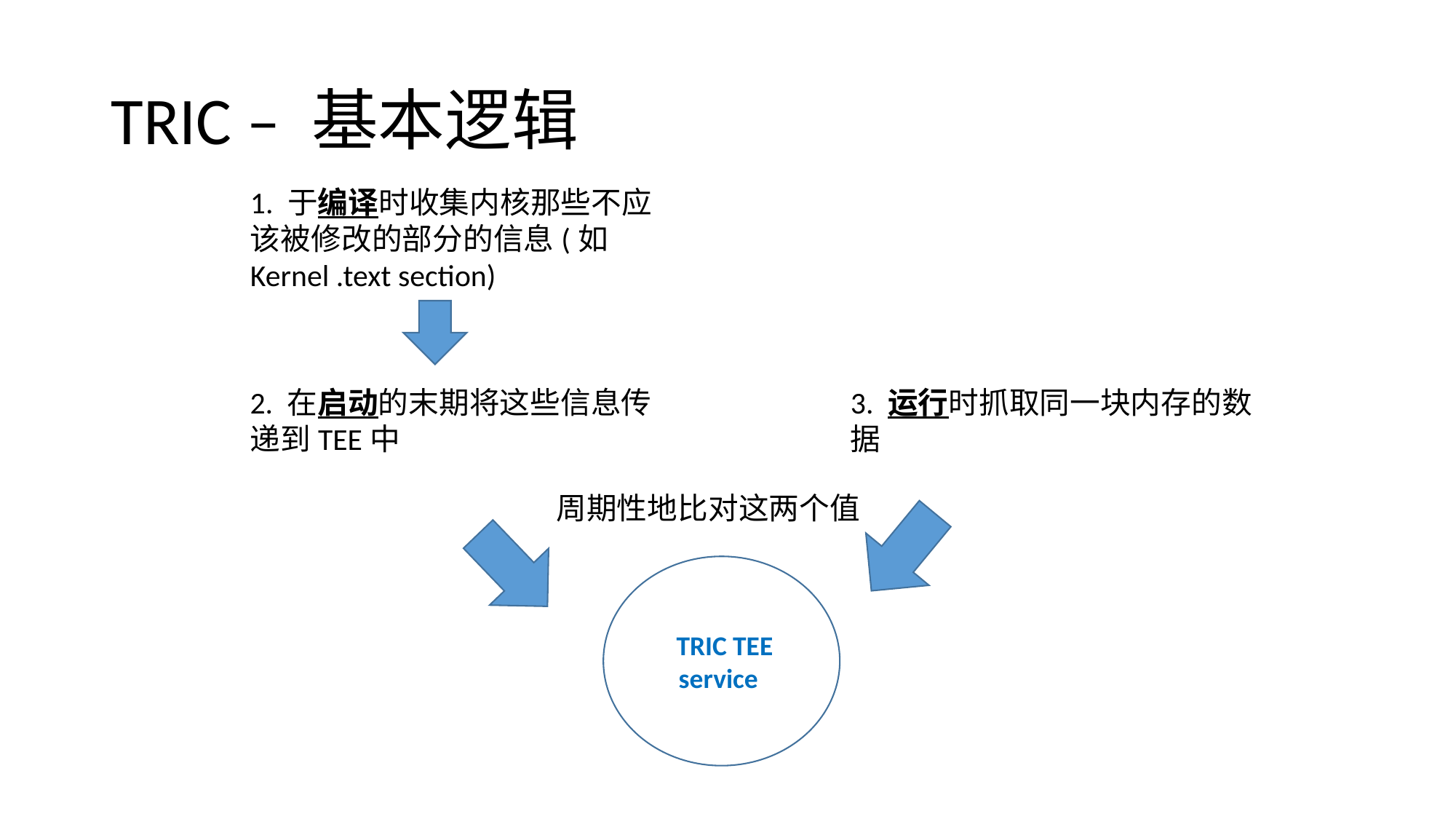

# TRIC – 基本逻辑
1. 于编译时收集内核那些不应该被修改的部分的信息(如Kernel .text section)

2. 在启动的末期将这些信息传递到TEE中
3. 运行时抓取同一块内存的数据
周期性地比对这两个值

 TRIC TEE service